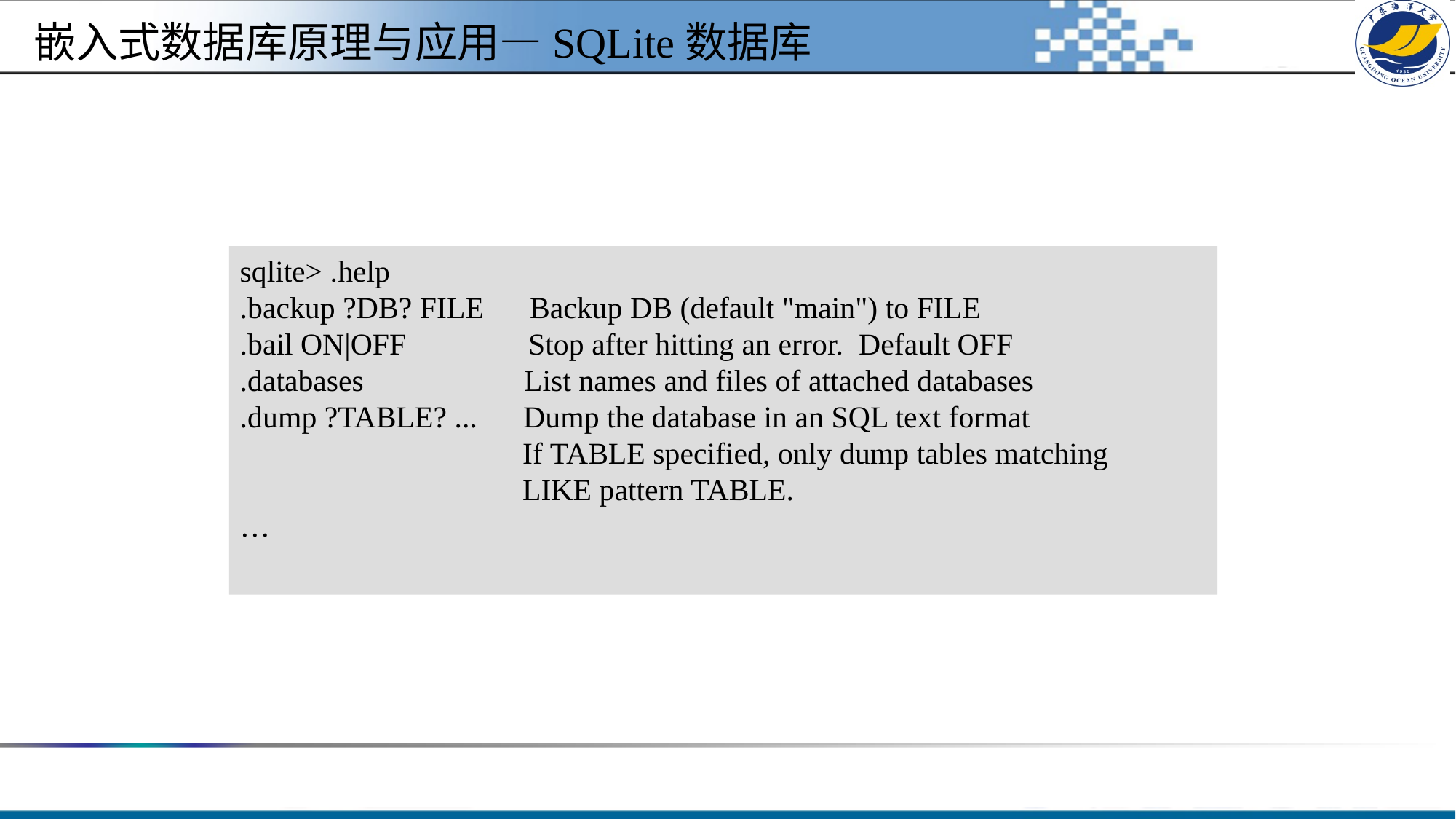

#
嵌入式数据库原理与应用—SQLite数据库
sqlite> .help
.backup ?DB? FILE      Backup DB (default "main") to FILE
.bail ON|OFF                Stop after hitting an error.  Default OFF
.databases                     List names and files of attached databases
.dump ?TABLE? ...      Dump the database in an SQL text format
                                     If TABLE specified, only dump tables matching
                                     LIKE pattern TABLE.
…